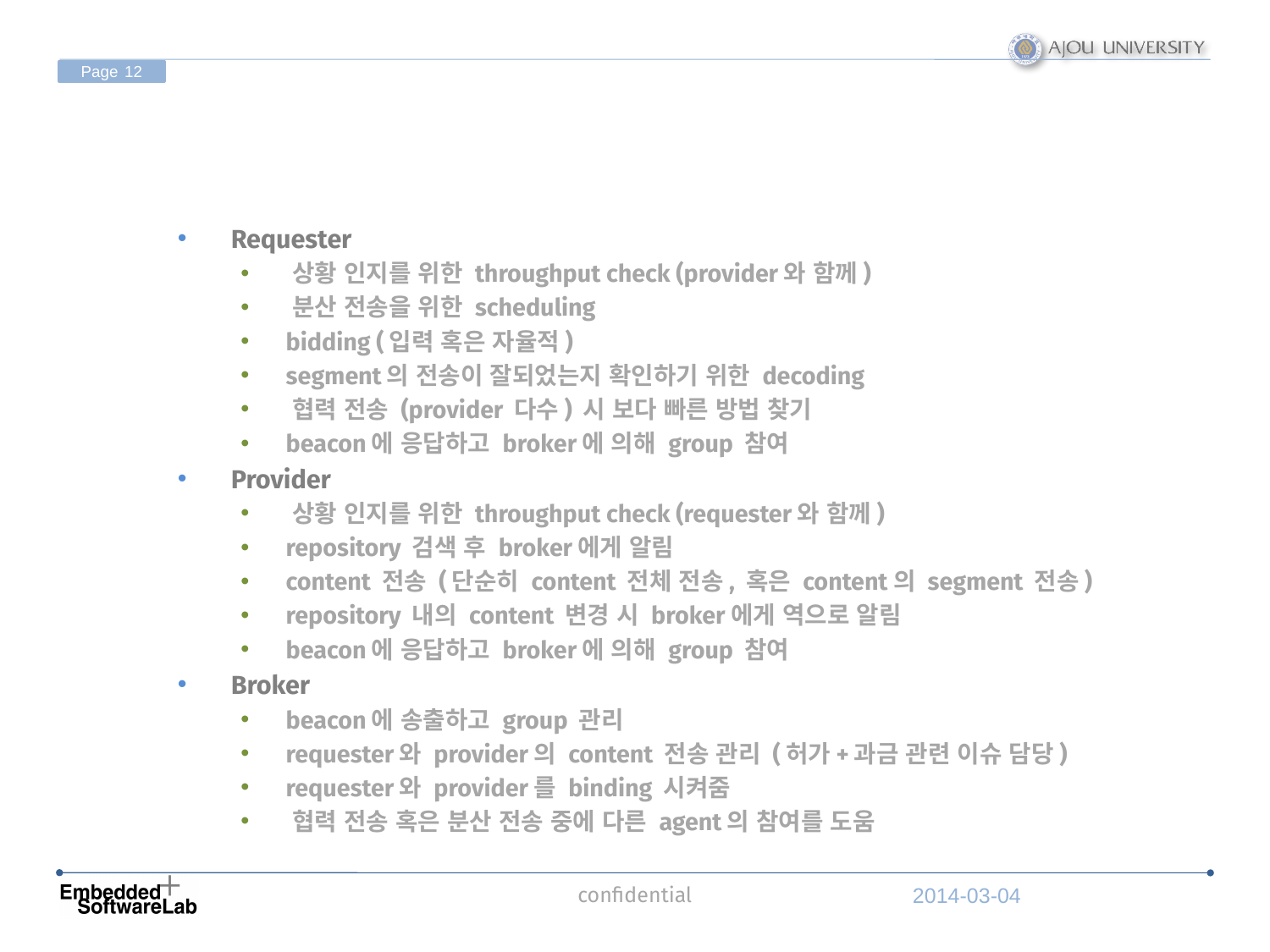

#
 Requester
 상황 인지를 위한 throughput check (provider와 함께)
 분산 전송을 위한 scheduling
 bidding (입력 혹은 자율적)
 segment의 전송이 잘되었는지 확인하기 위한 decoding
 협력 전송 (provider 다수) 시 보다 빠른 방법 찾기
 beacon에 응답하고 broker에 의해 group 참여
 Provider
 상황 인지를 위한 throughput check (requester와 함께)
 repository 검색 후 broker에게 알림
 content 전송 (단순히 content 전체 전송, 혹은 content의 segment 전송)
 repository 내의 content 변경 시 broker에게 역으로 알림
 beacon에 응답하고 broker에 의해 group 참여
 Broker
 beacon에 송출하고 group 관리
 requester와 provider의 content 전송 관리 (허가+과금 관련 이슈 담당)
 requester와 provider를 binding 시켜줌
 협력 전송 혹은 분산 전송 중에 다른 agent의 참여를 도움